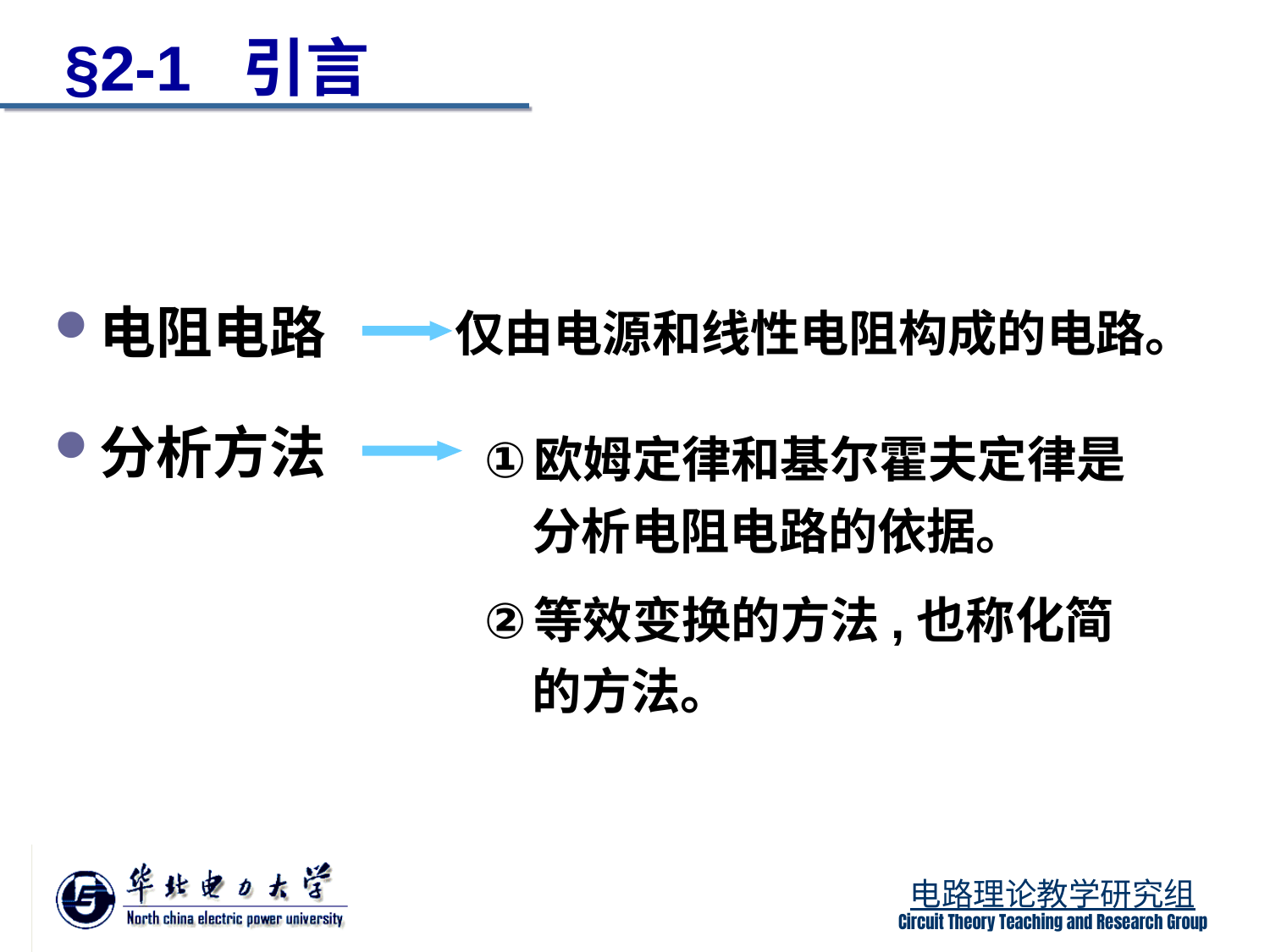

§2-1  引言
电阻电路
仅由电源和线性电阻构成的电路。

分析方法
欧姆定律和基尔霍夫定律是分析电阻电路的依据。

等效变换的方法,也称化简的方法。